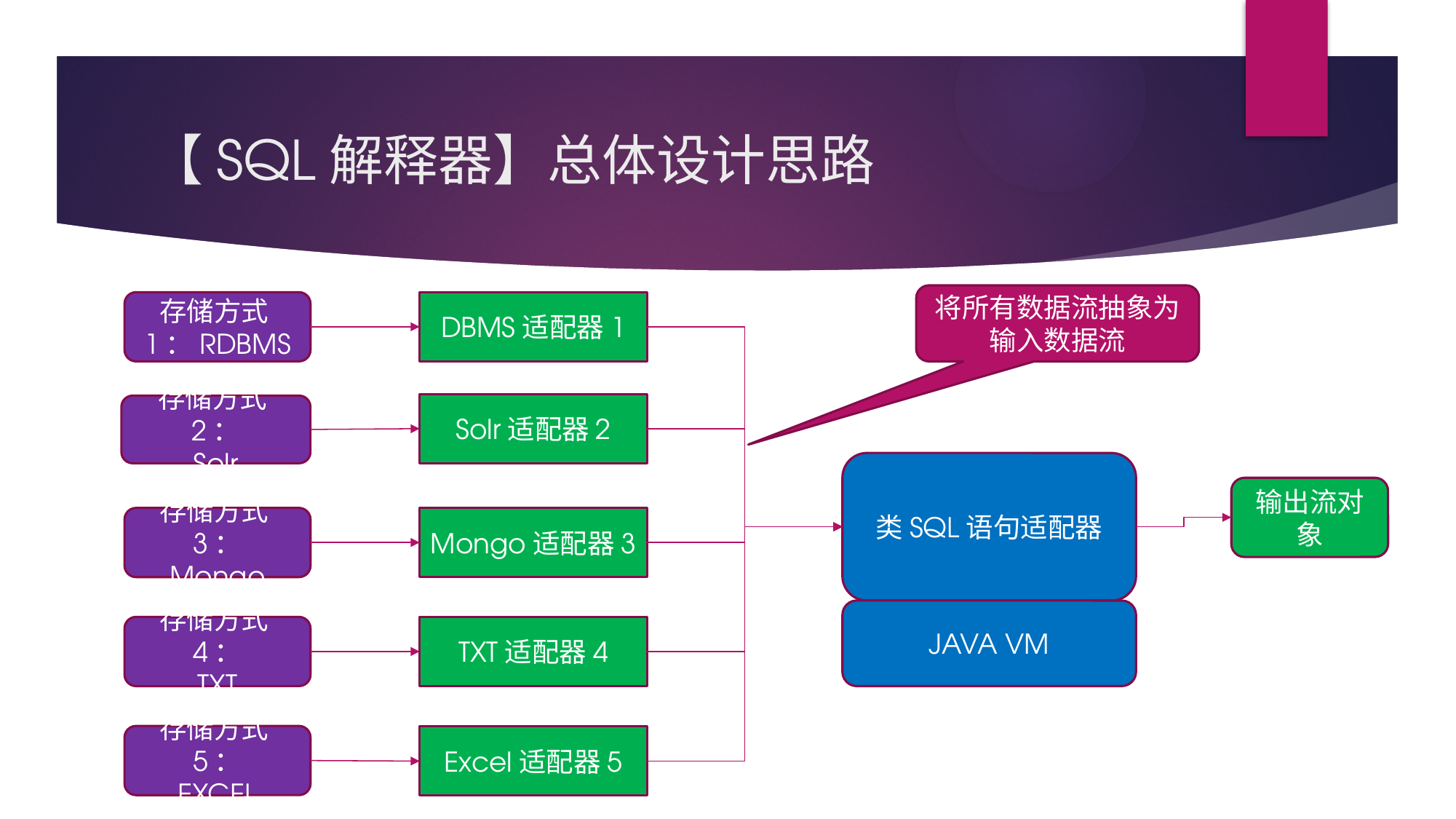

# 【SQL解释器】总体设计思路
将所有数据流抽象为输入数据流
存储方式1：RDBMS
DBMS适配器1
Solr适配器2
存储方式2：
Solr
类SQL语句适配器
输出流对象
Mongo适配器3
存储方式3：
Mongo
JAVA VM
存储方式4：
TXT
TXT适配器4
存储方式5：
EXCEL
Excel适配器5